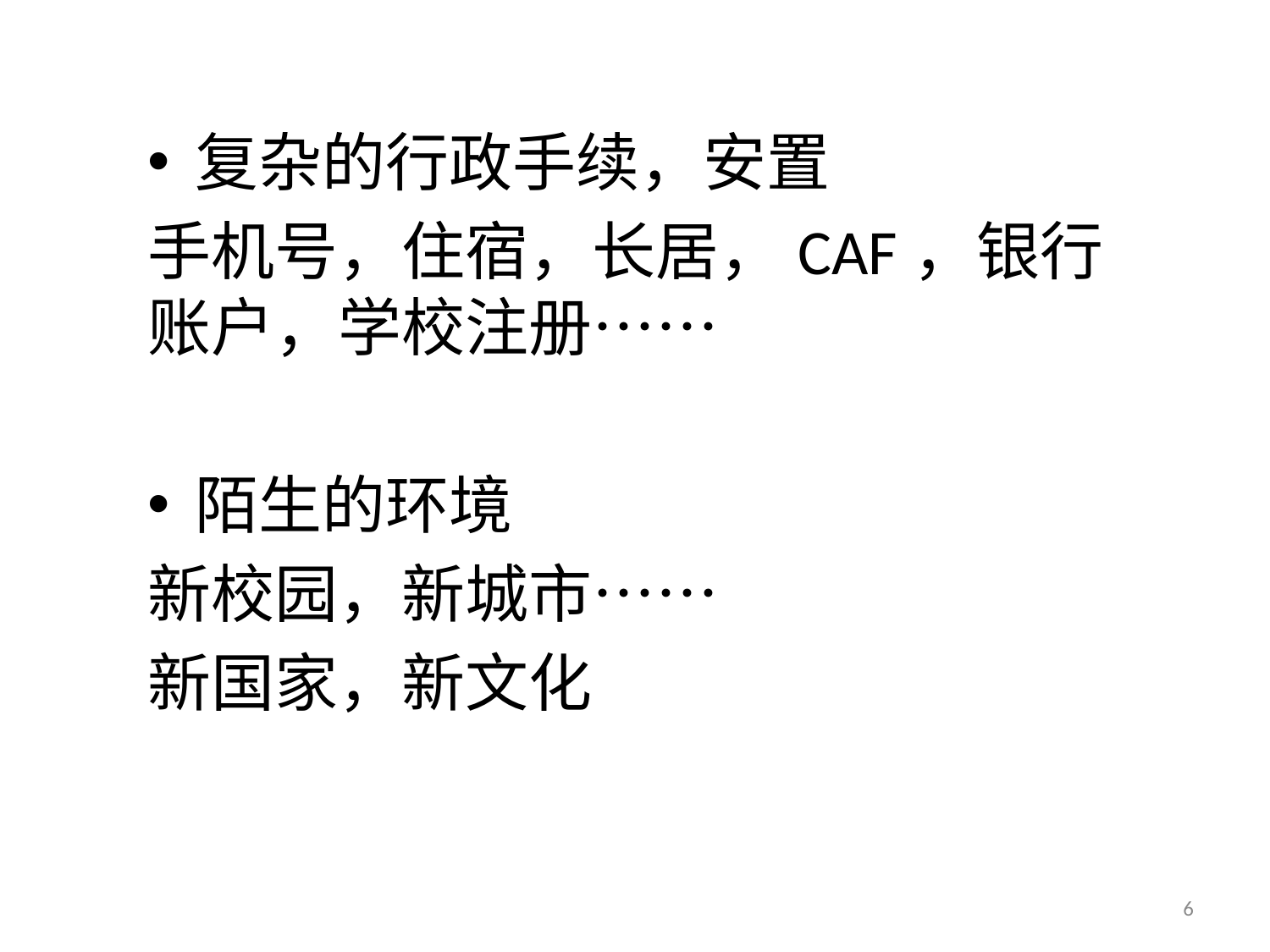

复杂的行政手续，安置
手机号，住宿，长居，CAF，银行账户，学校注册……

陌生的环境
新校园，新城市……
新国家，新文化

6